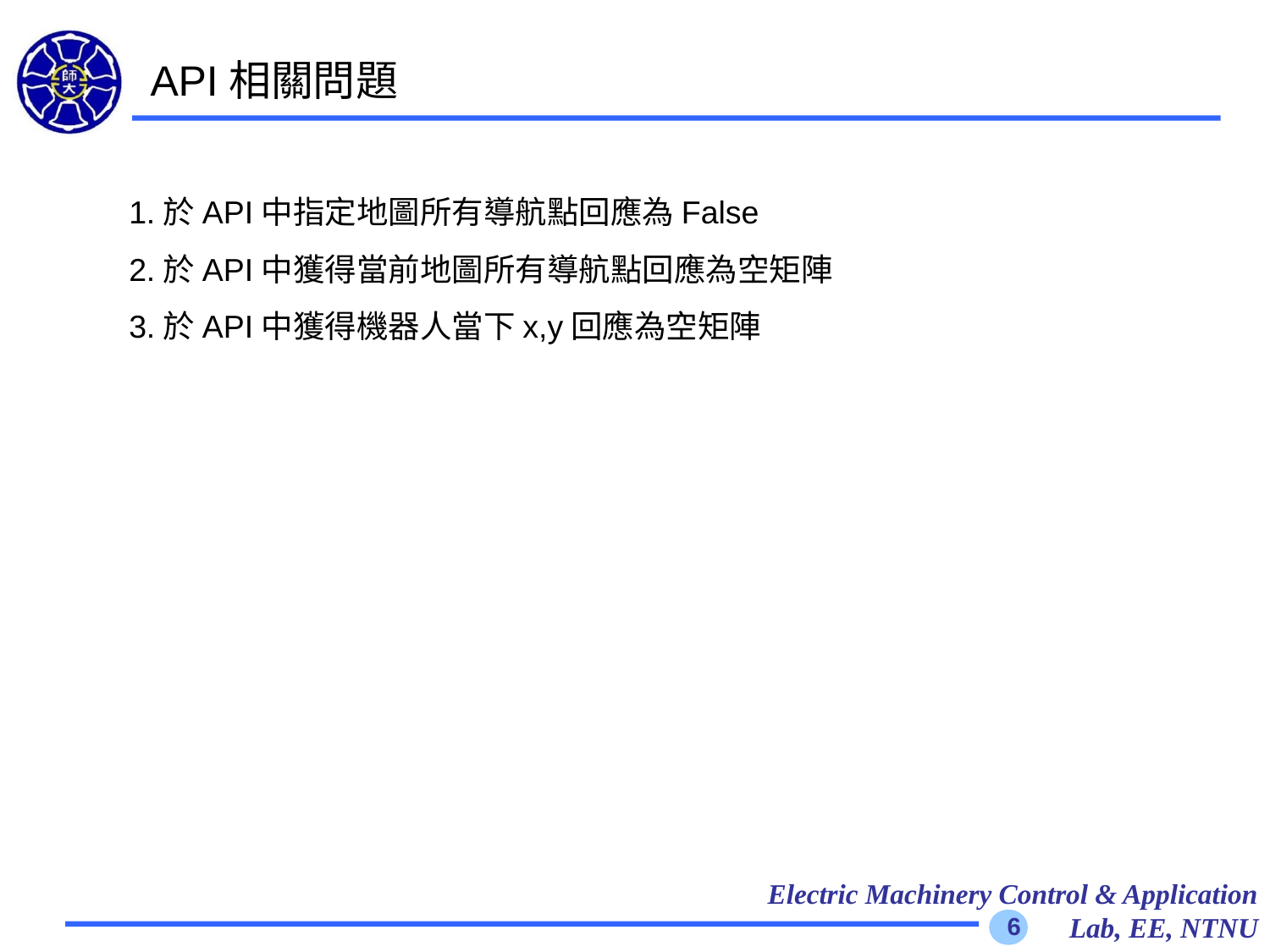

API相關問題
1.於API中指定地圖所有導航點回應為False
2.於API中獲得當前地圖所有導航點回應為空矩陣
3.於API中獲得機器人當下x,y回應為空矩陣
6